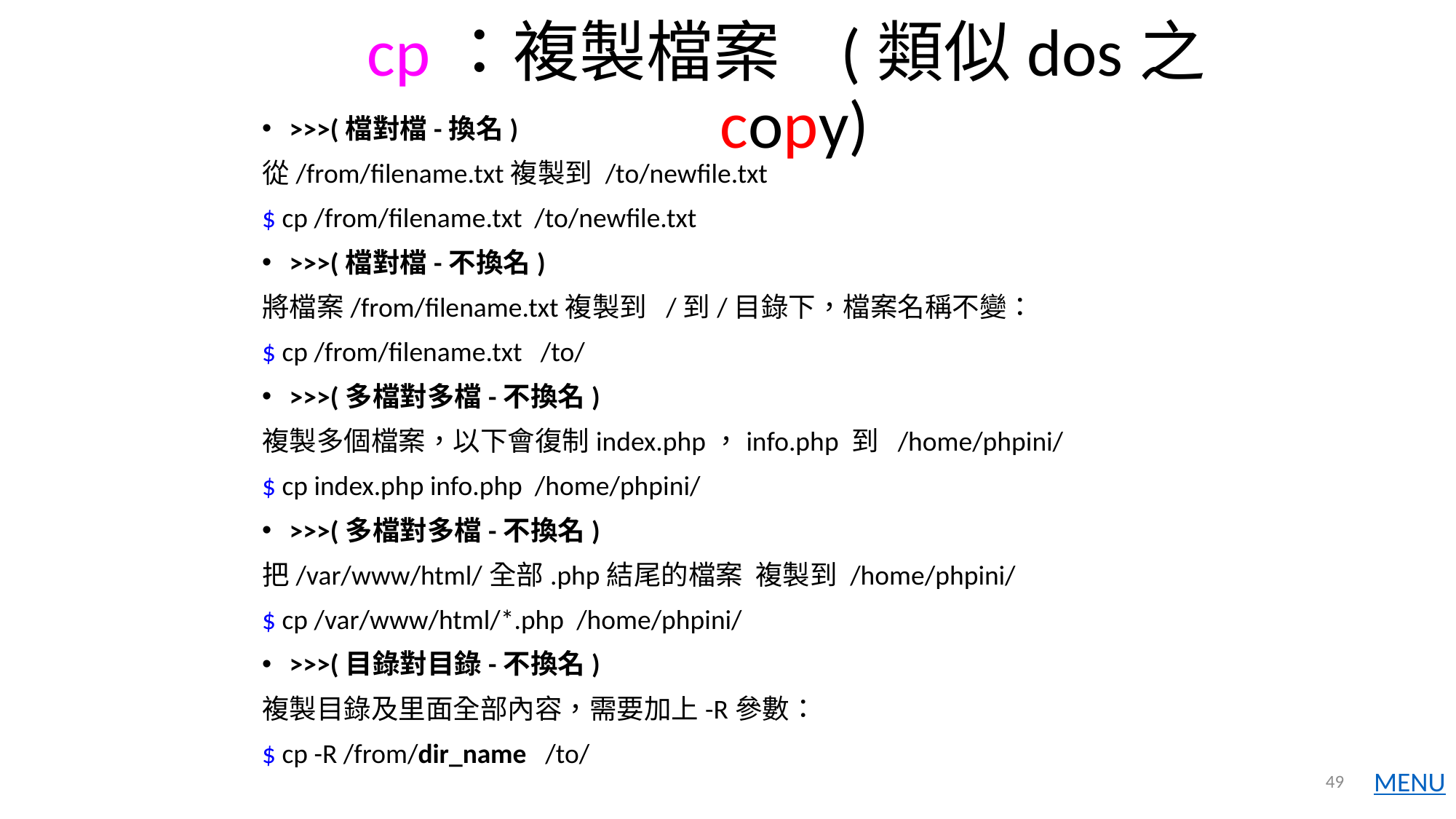

cp：複製檔案   (類似dos之copy)
>>>(檔對檔-換名)
從/from/filename.txt複製到 /to/newfile.txt
$ cp /from/filename.txt  /to/newfile.txt
>>>(檔對檔-不換名)
將檔案/from/filename.txt複製到  /到/目錄下，檔案名稱不變：
$ cp /from/filename.txt   /to/
>>>(多檔對多檔-不換名)
複製多個檔案，以下會復制index.php，info.php 到  /home/phpini/
$ cp index.php info.php  /home/phpini/
>>>(多檔對多檔-不換名)
把/var/www/html/全部.php結尾的檔案  複製到 /home/phpini/
$ cp /var/www/html/*.php  /home/phpini/
>>>(目錄對目錄-不換名)
複製目錄及里面全部內容，需要加上-R參數：
$ cp -R /from/dir_name   /to/
49